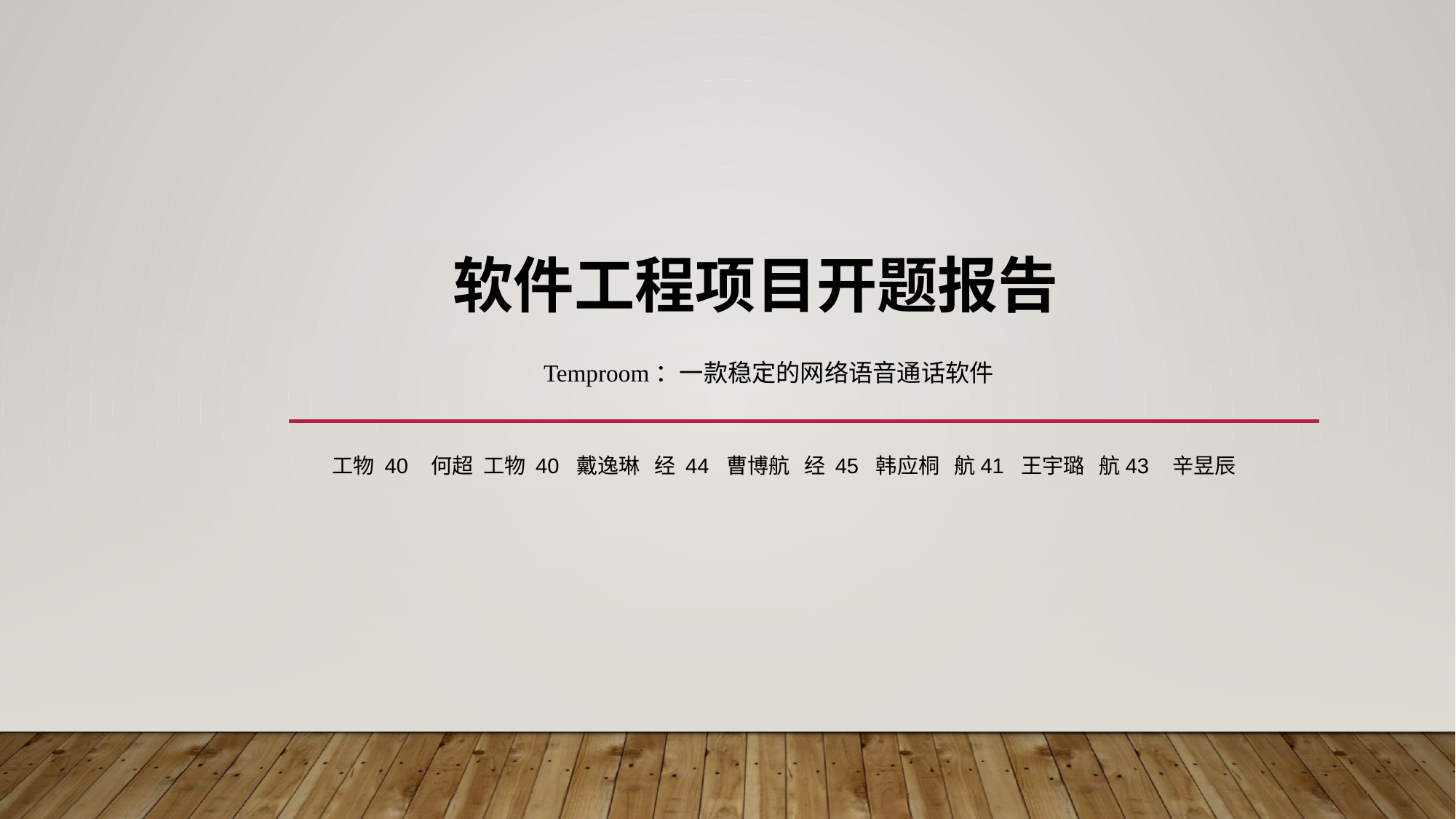

软件工程项目开题报告
Temproom：一款稳定的网络语音通话软件
工物 40   何超  工物 40  戴逸琳   经 44  曹博航   经 45  韩应桐   航41  王宇璐   航43   辛昱辰